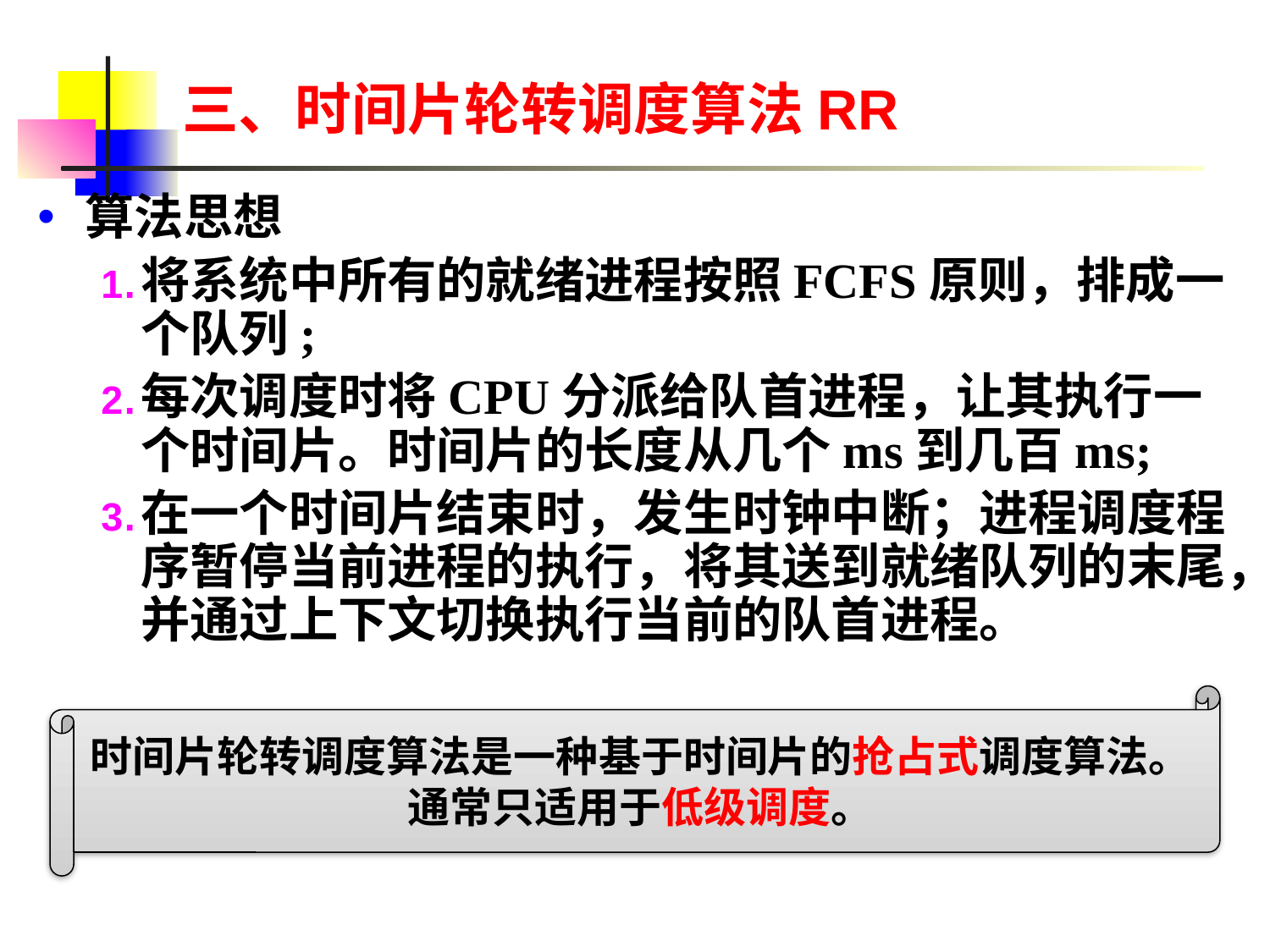

# 三、时间片轮转调度算法RR
算法思想
将系统中所有的就绪进程按照FCFS原则，排成一个队列;
每次调度时将CPU分派给队首进程，让其执行一个时间片。时间片的长度从几个ms到几百ms;
在一个时间片结束时，发生时钟中断；进程调度程序暂停当前进程的执行，将其送到就绪队列的末尾，并通过上下文切换执行当前的队首进程。

时间片轮转调度算法是一种基于时间片的抢占式调度算法。
通常只适用于低级调度。